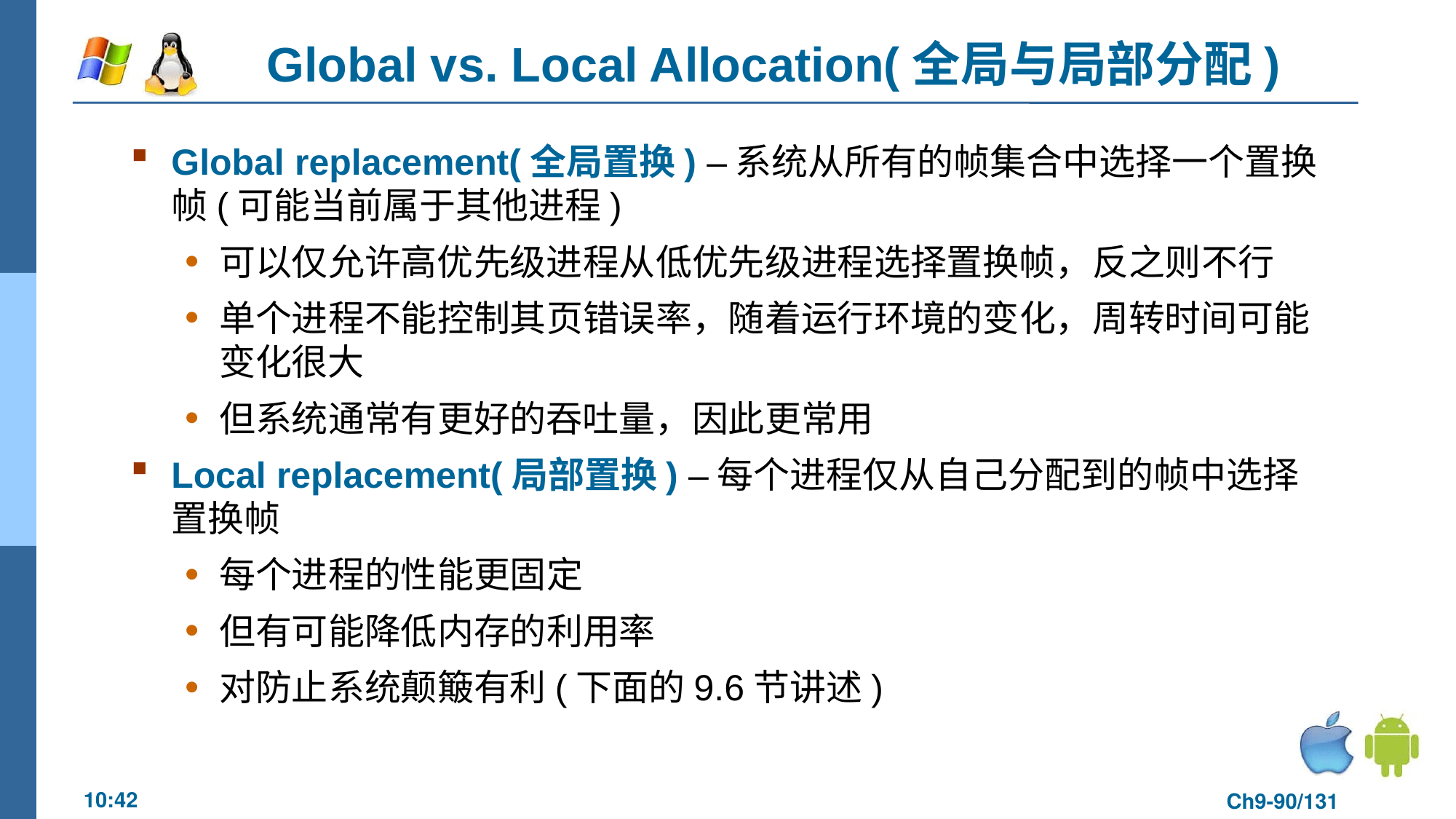

# Global vs. Local Allocation(全局与局部分配)
Global replacement(全局置换) –系统从所有的帧集合中选择一个置换帧(可能当前属于其他进程)
可以仅允许高优先级进程从低优先级进程选择置换帧，反之则不行
单个进程不能控制其页错误率，随着运行环境的变化，周转时间可能变化很大
但系统通常有更好的吞吐量，因此更常用
Local replacement(局部置换) –每个进程仅从自己分配到的帧中选择置换帧
每个进程的性能更固定
但有可能降低内存的利用率
对防止系统颠簸有利(下面的9.6节讲述)